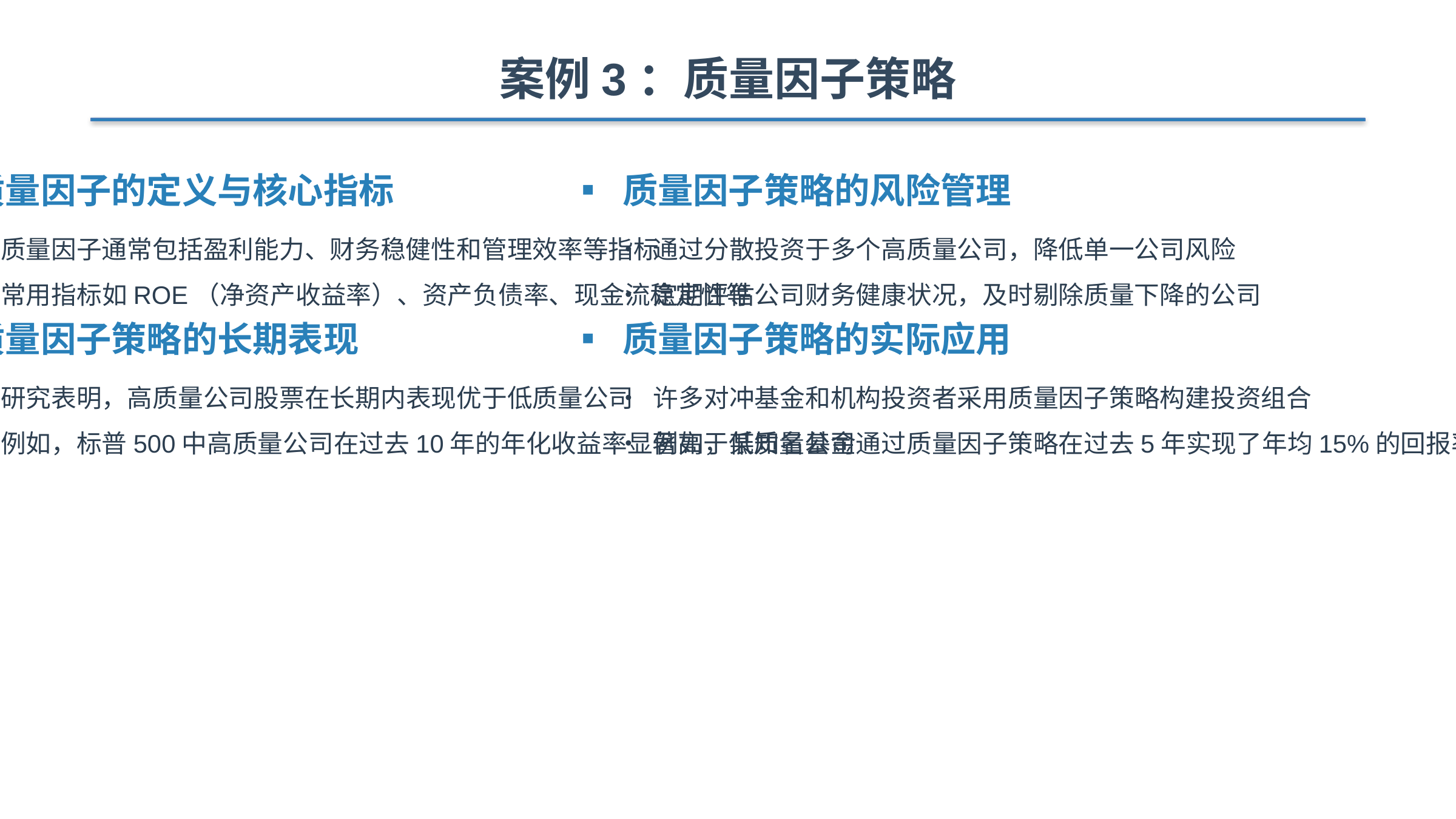

案例3：质量因子策略

▪ 质量因子的定义与核心指标
• 质量因子通常包括盈利能力、财务稳健性和管理效率等指标
• 常用指标如ROE（净资产收益率）、资产负债率、现金流稳定性等
▪ 质量因子策略的长期表现
• 研究表明，高质量公司股票在长期内表现优于低质量公司
• 例如，标普500中高质量公司在过去10年的年化收益率显著高于低质量公司

▪ 质量因子策略的风险管理
• 通过分散投资于多个高质量公司，降低单一公司风险
• 定期评估公司财务健康状况，及时剔除质量下降的公司
▪ 质量因子策略的实际应用
• 许多对冲基金和机构投资者采用质量因子策略构建投资组合
• 例如，某知名基金通过质量因子策略在过去5年实现了年均15%的回报率